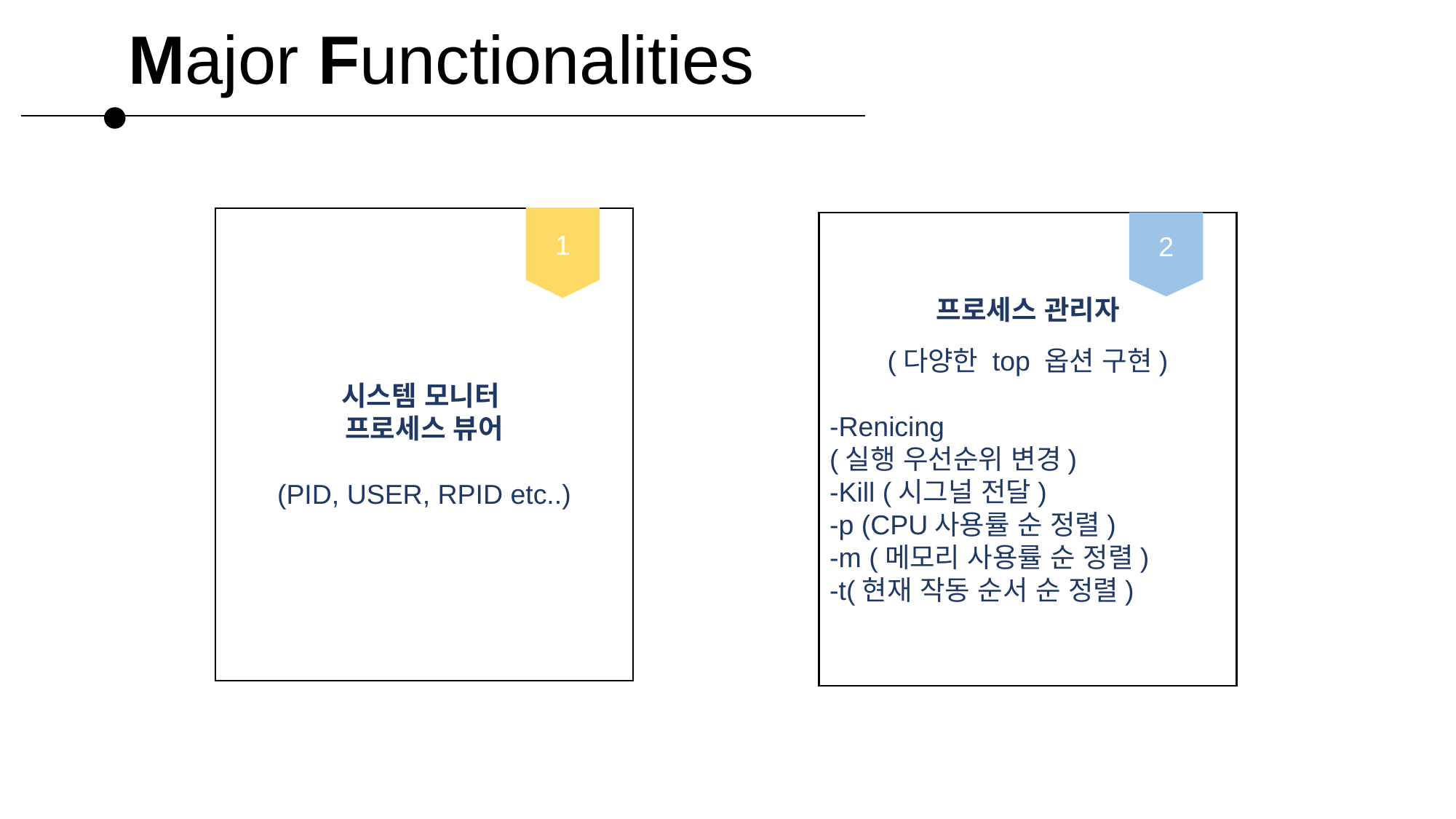

Major Functionalities

시스템 모니터
프로세스 뷰어

(PID, USER, RPID etc..)
1
프로세스 관리자

(다양한 top 옵션 구현)

-Renicing
(실행 우선순위 변경)
-Kill (시그널 전달)
-p (CPU사용률 순 정렬)
-m (메모리 사용률 순 정렬)
-t(현재 작동 순서 순 정렬)
2